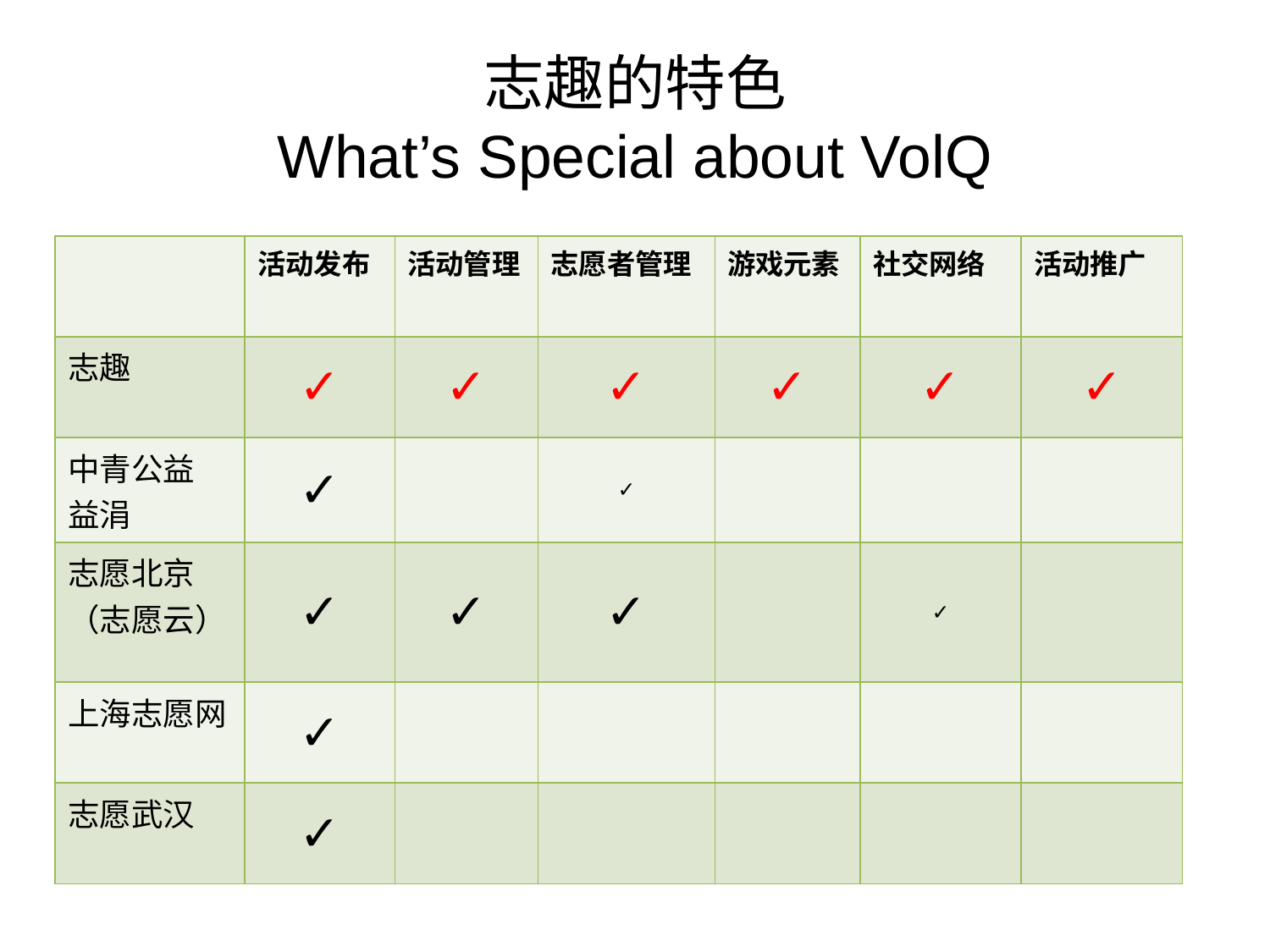

# 志趣的特色 What’s Special about VolQ
|  | 活动发布 | 活动管理 | 志愿者管理 | 游戏元素 | 社交网络 | 活动推广 |
| --- | --- | --- | --- | --- | --- | --- |
| 志趣 | ✓ | ✓ | ✓ | ✓ | ✓ | ✓ |
| 中青公益 益涓 | ✓ |  | ✓ |  |  |  |
| 志愿北京（志愿云） | ✓ | ✓ | ✓ |  | ✓ |  |
| 上海志愿网 | ✓ |  |  |  |  |  |
| 志愿武汉 | ✓ |  |  |  |  |  |